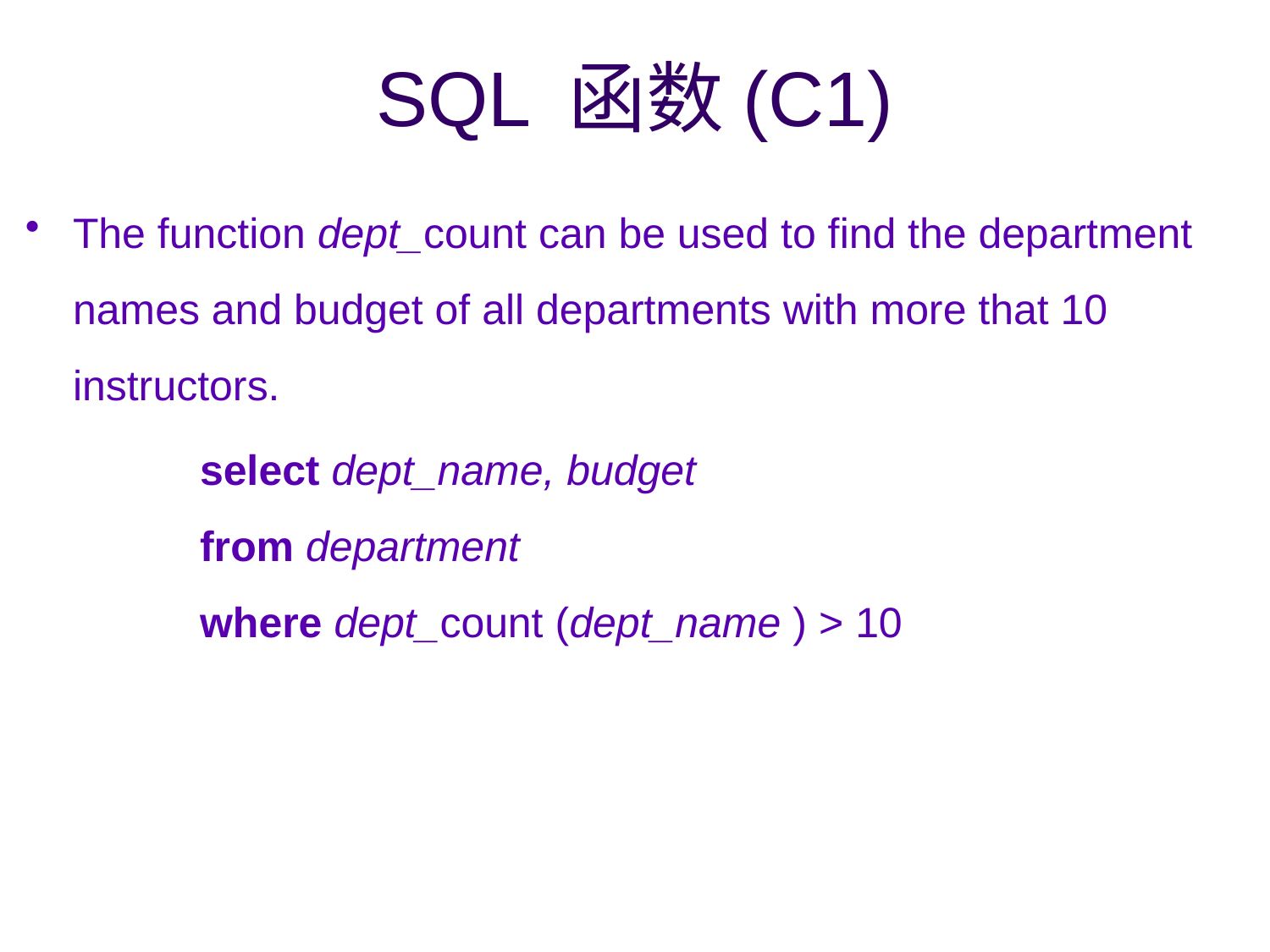

# SQL 函数(C1)
The function dept_count can be used to find the department names and budget of all departments with more that 10 instructors.
		select dept_name, budget
	from department
	where dept_count (dept_name ) > 10